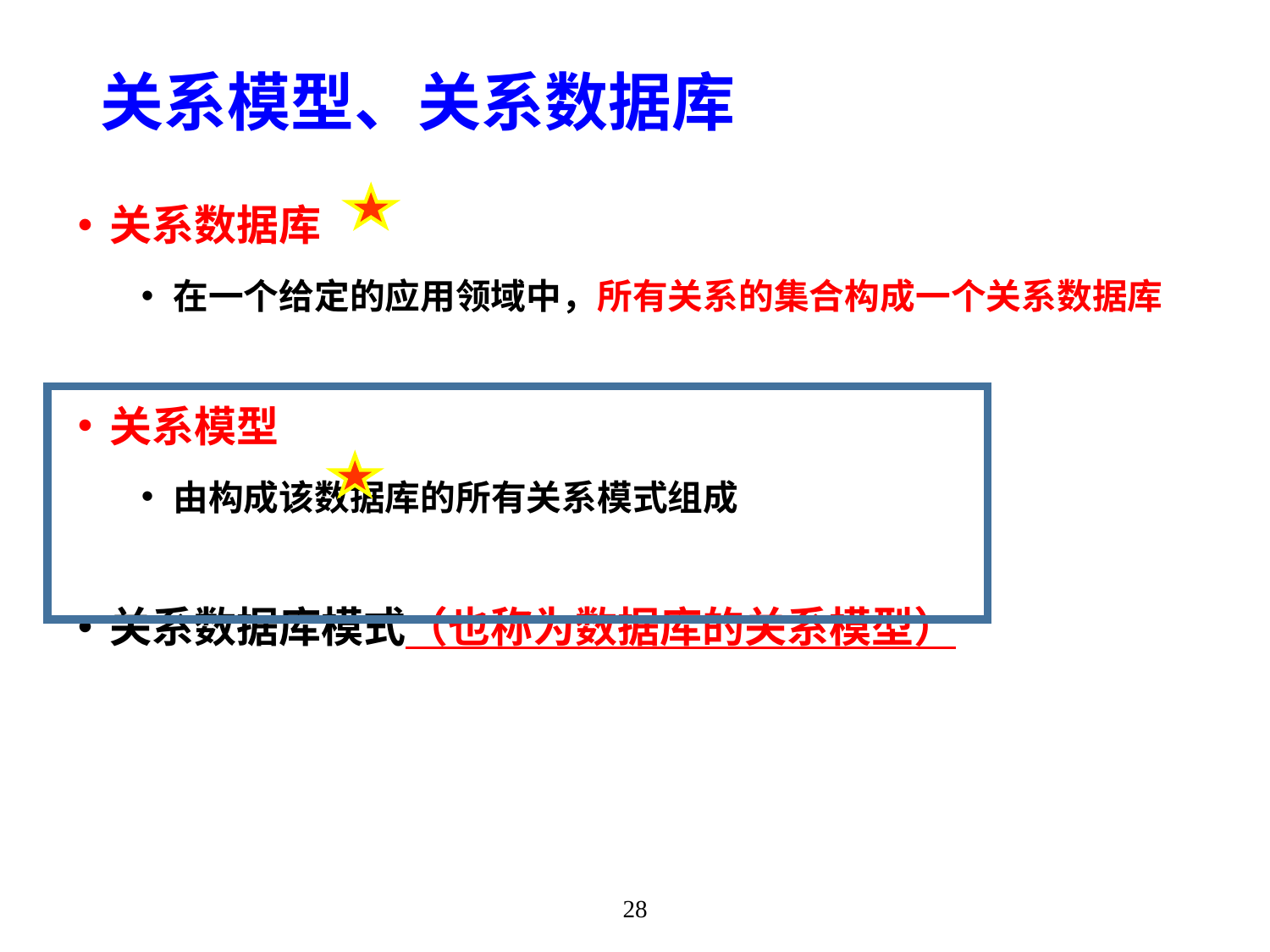

# 关系模型、关系数据库
关系数据库
在一个给定的应用领域中，所有关系的集合构成一个关系数据库

关系模型
由构成该数据库的所有关系模式组成

关系数据库模式（也称为数据库的关系模型）

28